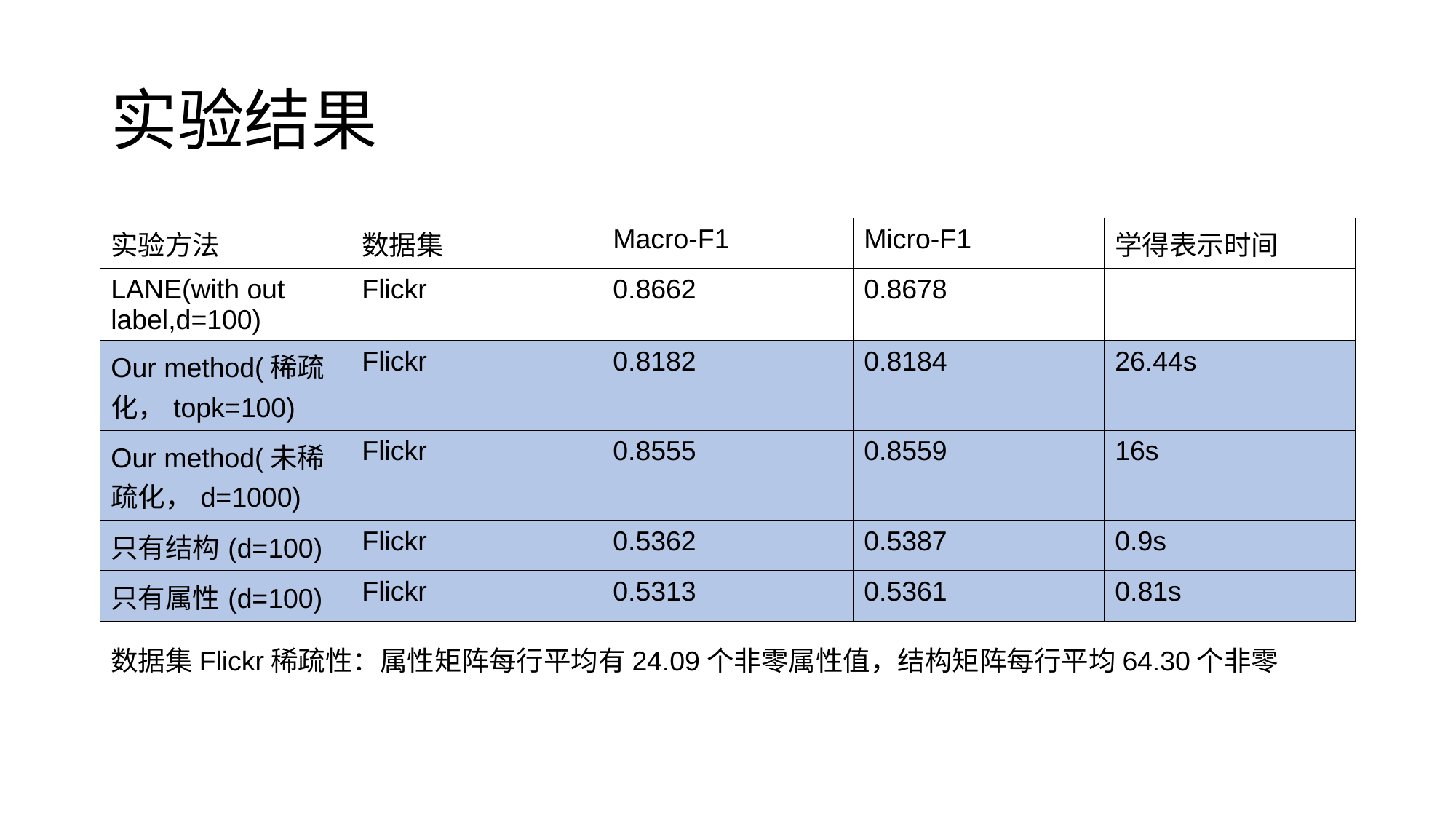

# 实验结果
| 实验方法 | 数据集 | Macro-F1 | Micro-F1 | 学得表示时间 |
| --- | --- | --- | --- | --- |
| LANE(with out label,d=100) | Flickr | 0.8662 | 0.8678 |  |
| Our method(稀疏化，topk=100) | Flickr | 0.8182 | 0.8184 | 26.44s |
| Our method(未稀疏化，d=1000) | Flickr | 0.8555 | 0.8559 | 16s |
| 只有结构(d=100) | Flickr | 0.5362 | 0.5387 | 0.9s |
| 只有属性(d=100) | Flickr | 0.5313 | 0.5361 | 0.81s |
数据集Flickr稀疏性：属性矩阵每行平均有24.09个非零属性值，结构矩阵每行平均64.30个非零